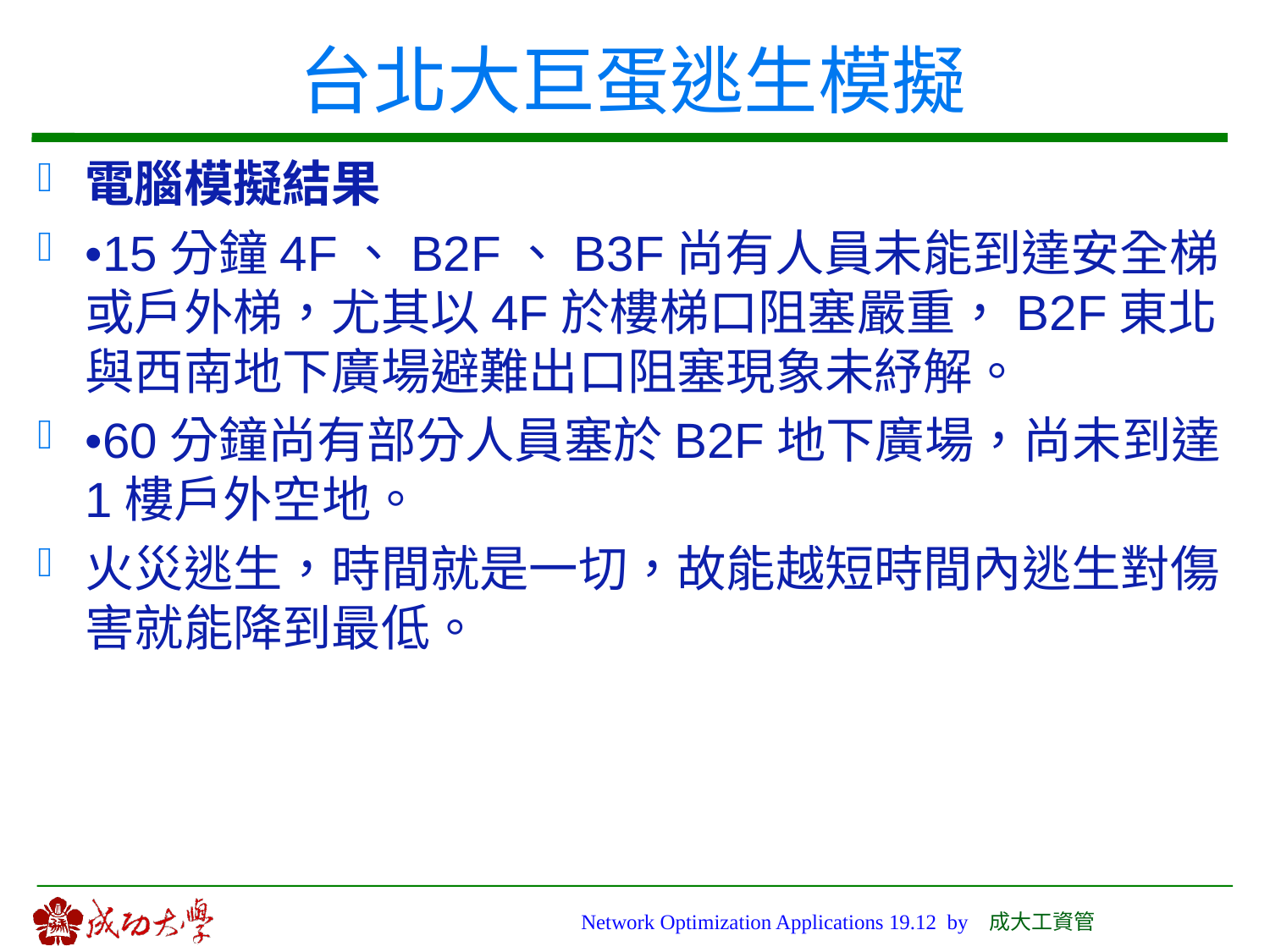

# 台北大巨蛋逃生模擬
電腦模擬結果
•15分鐘4F、B2F、B3F尚有人員未能到達安全梯或戶外梯，尤其以4F於樓梯口阻塞嚴重，B2F東北與西南地下廣場避難出口阻塞現象未紓解。
•60分鐘尚有部分人員塞於B2F地下廣場，尚未到達1樓戶外空地。
火災逃生，時間就是一切，故能越短時間內逃生對傷害就能降到最低。

Network Optimization Applications 19.12  by   成大工資管